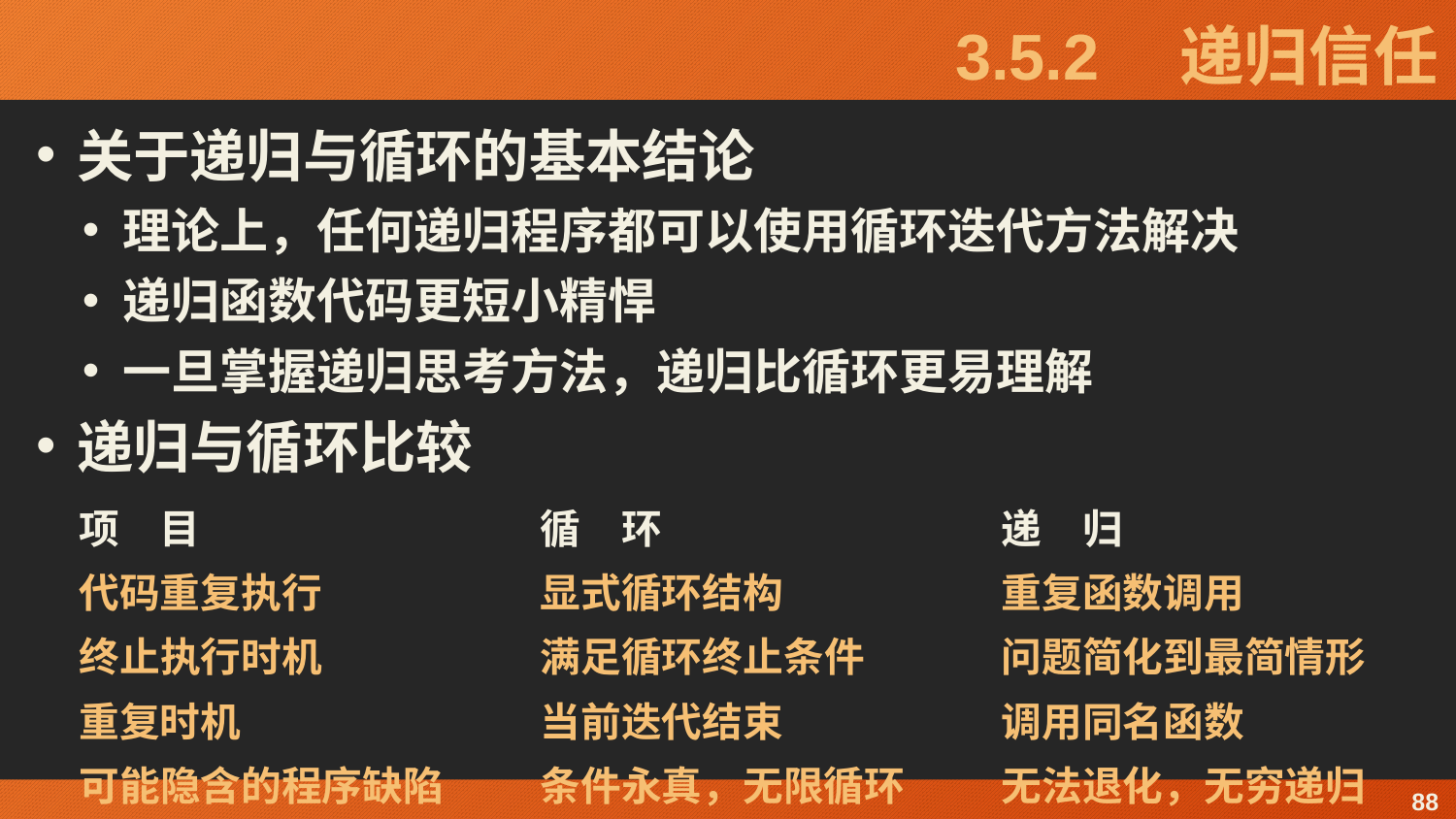

# 3.5.2　递归信任
关于递归与循环的基本结论
理论上，任何递归程序都可以使用循环迭代方法解决
递归函数代码更短小精悍
一旦掌握递归思考方法，递归比循环更易理解
递归与循环比较
| 项　目 | 循　环 | 递　归 |
| --- | --- | --- |
| 代码重复执行 | 显式循环结构 | 重复函数调用 |
| 终止执行时机 | 满足循环终止条件 | 问题简化到最简情形 |
| 重复时机 | 当前迭代结束 | 调用同名函数 |
| 可能隐含的程序缺陷 | 条件永真，无限循环 | 无法退化，无穷递归 |
88